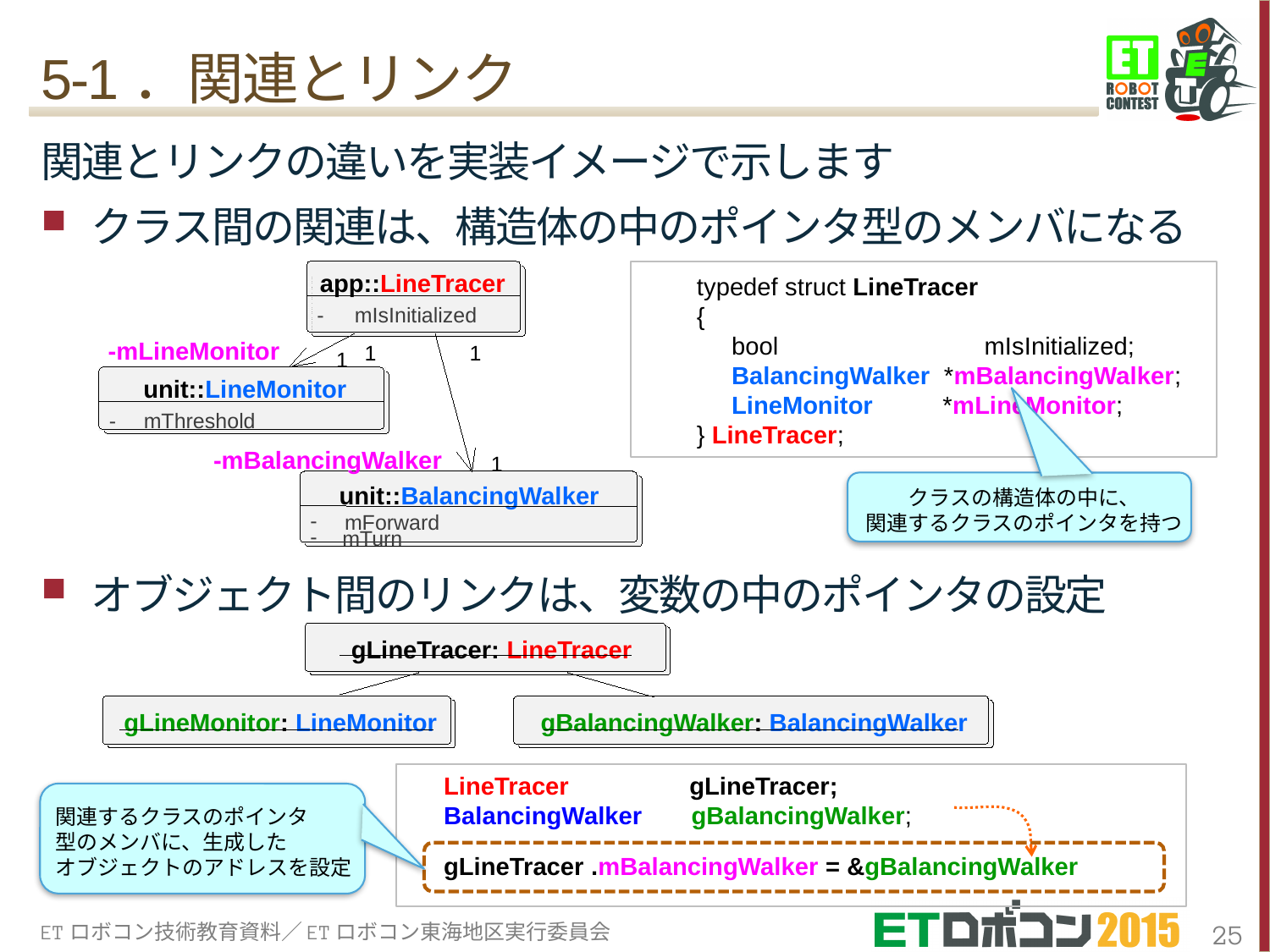

# 5-1．関連とリンク
関連とリンクの違いを実装イメージで示します
クラス間の関連は、構造体の中のポインタ型のメンバになる

オブジェクト間のリンクは、変数の中のポインタの設定

app::LineTracer

-
mIsInitialized

-mLineMonitor
1
1
1

unit::LineMonitor

-
mThreshold

-mBalancingWalker

1

unit::BalancingWalker

-

mForward

-

mTurn

typedef struct LineTracer
{
     bool   　　　　　　　mIsInitialized;
     BalancingWalker  *mBalancingWalker;
     LineMonitor          *mLineMonitor;
} LineTracer;

クラスの構造体の中に、
関連するクラスのポインタを持つ

gLineTracer: LineTracer

gLineMonitor: LineMonitor

gBalancingWalker: BalancingWalker

LineTracer      　　   gLineTracer;
BalancingWalker 　 gBalancingWalker;
gLineTracer .mBalancingWalker = &gBalancingWalker
関連するクラスのポインタ
型のメンバに、生成した
オブジェクトのアドレスを設定

ETロボコン技術教育資料／ETロボコン東海地区実行委員会
25